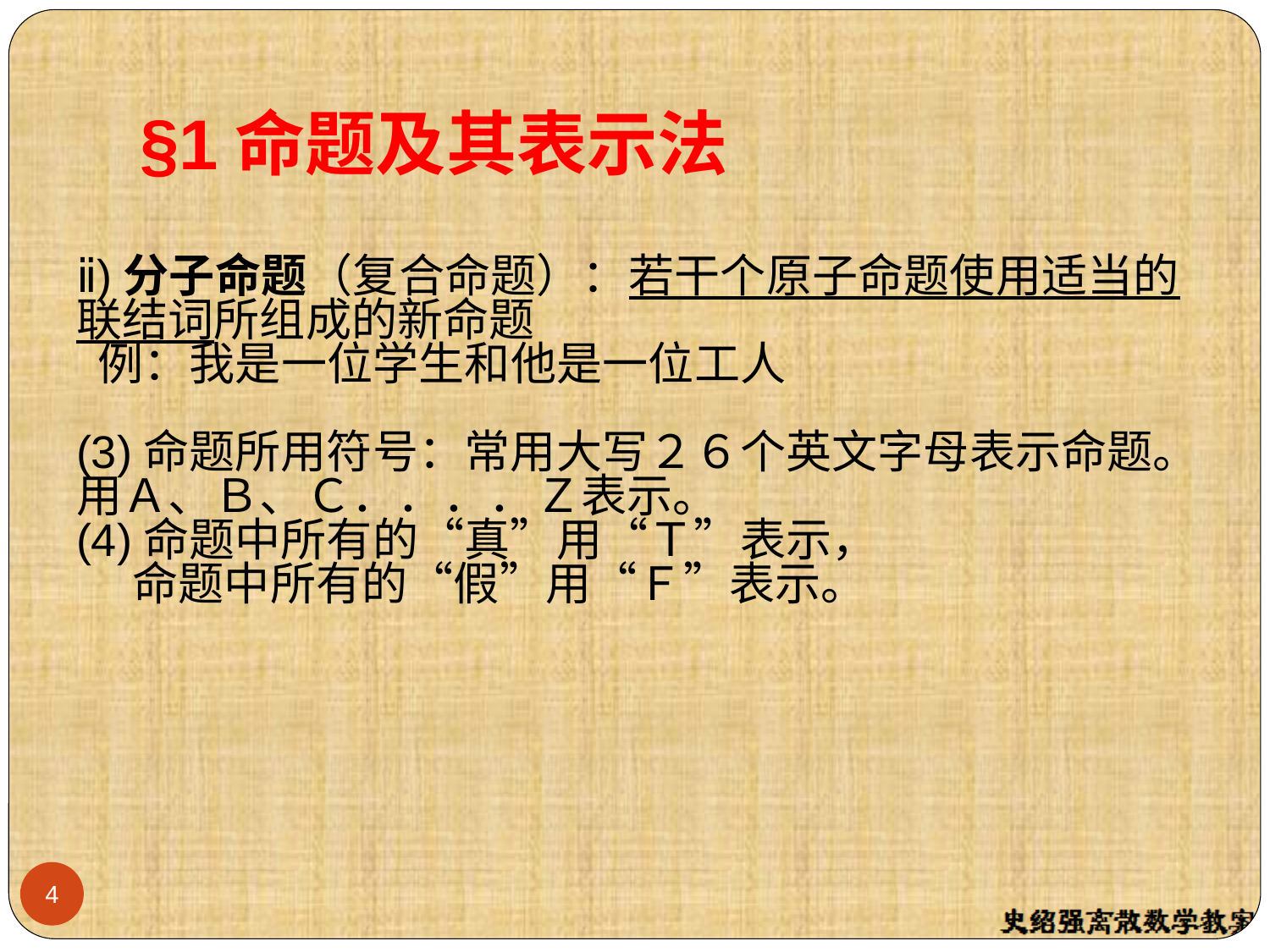

§1命题及其表示法

ⅱ)分子命题（复合命题）：若干个原子命题使用适当的联结词所组成的新命题
 例：我是一位学生和他是一位工人

(3)命题所用符号：常用大写２６个英文字母表示命题。用Ａ、Ｂ、Ｃ．．．．Ｚ表示。
(4)命题中所有的“真”用“Ｔ”表示，
　 命题中所有的“假”用“Ｆ”表示。

4